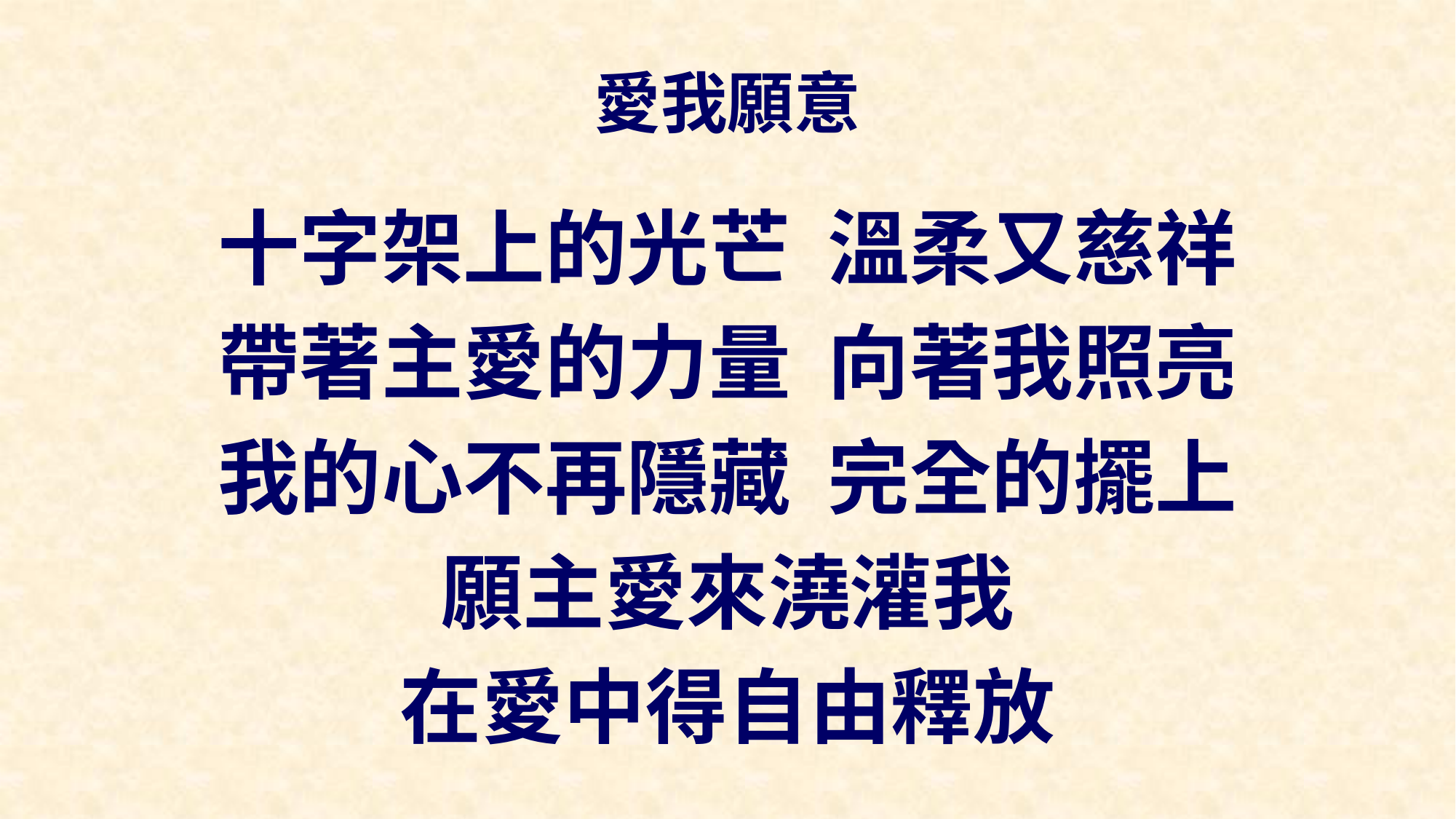

# 愛我願意
十字架上的光芒  溫柔又慈祥
帶著主愛的力量  向著我照亮
我的心不再隱藏  完全的擺上
願主愛來澆灌我
在愛中得自由釋放